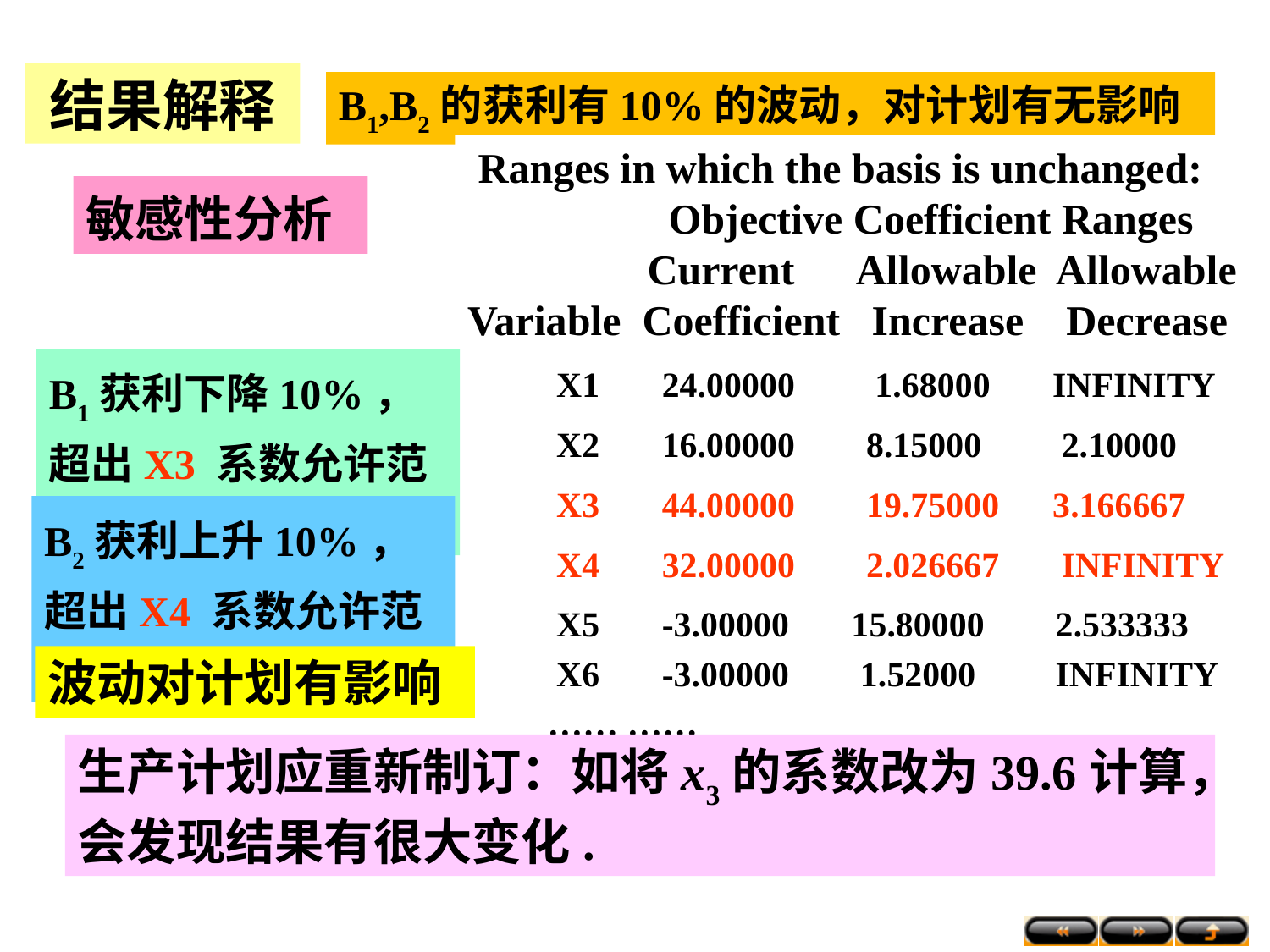

结果解释
B1,B2的获利有10%的波动，对计划有无影响
 Ranges in which the basis is unchanged:
                   Objective Coefficient Ranges
                 Current      Allowable  Allowable
Variable  Coefficient   Increase    Decrease
          X1       24.00000         1.68000       INFINITY
          X2       16.00000        8.15000         2.10000
          X3       44.00000        19.75000      3.166667
          X4       32.00000        2.026667       INFINITY
          X5       -3.00000       15.80000        2.533333
          X6       -3.00000        1.52000         INFINITY
         …… ……
敏感性分析

B1获利下降10%，超出X3 系数允许范围
B2获利上升10%，超出X4 系数允许范围
波动对计划有影响
生产计划应重新制订：如将x3的系数改为39.6计算，会发现结果有很大变化.